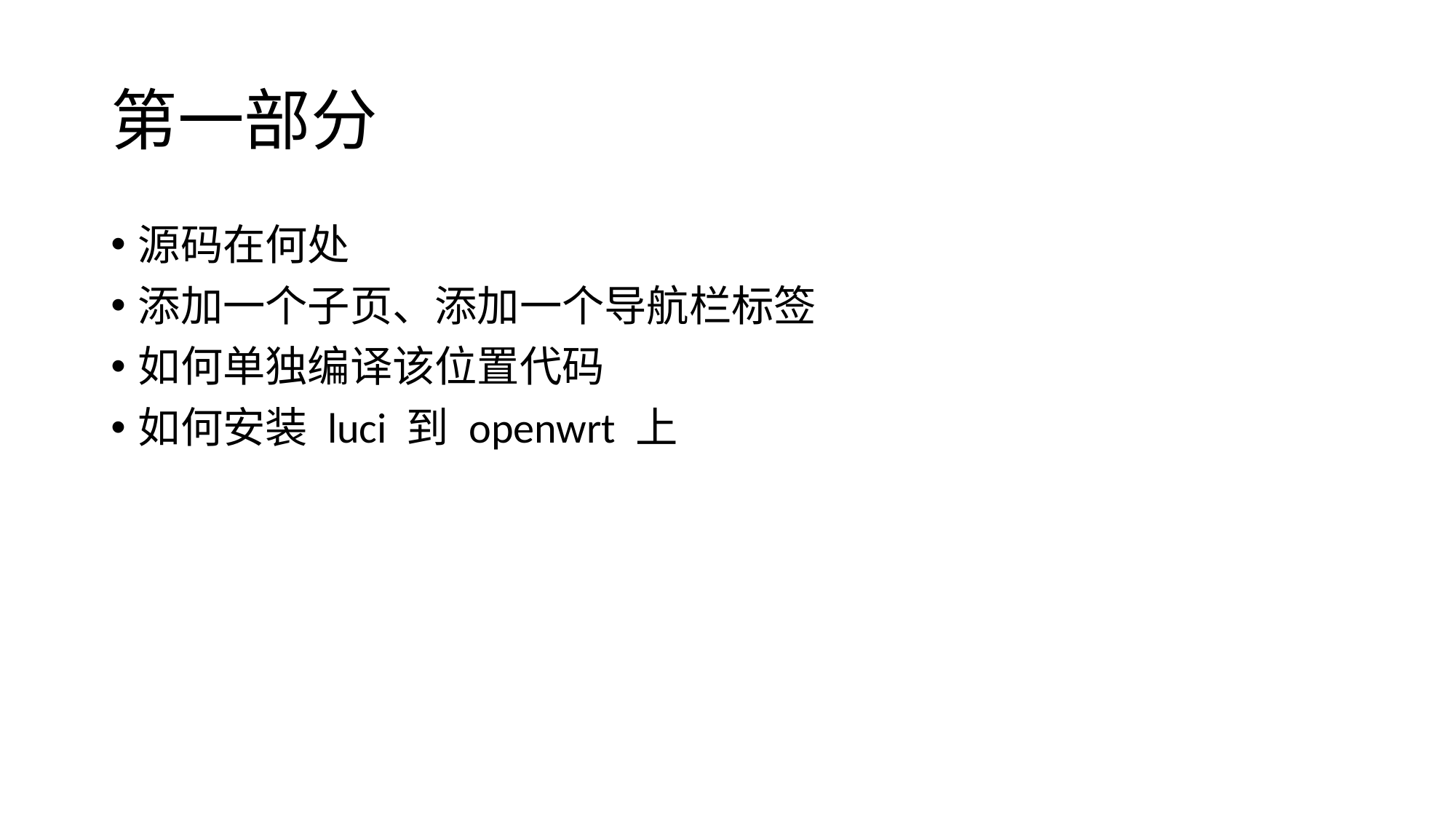

# 第一部分
源码在何处
添加一个子页、添加一个导航栏标签
如何单独编译该位置代码
如何安装 luci 到 openwrt 上